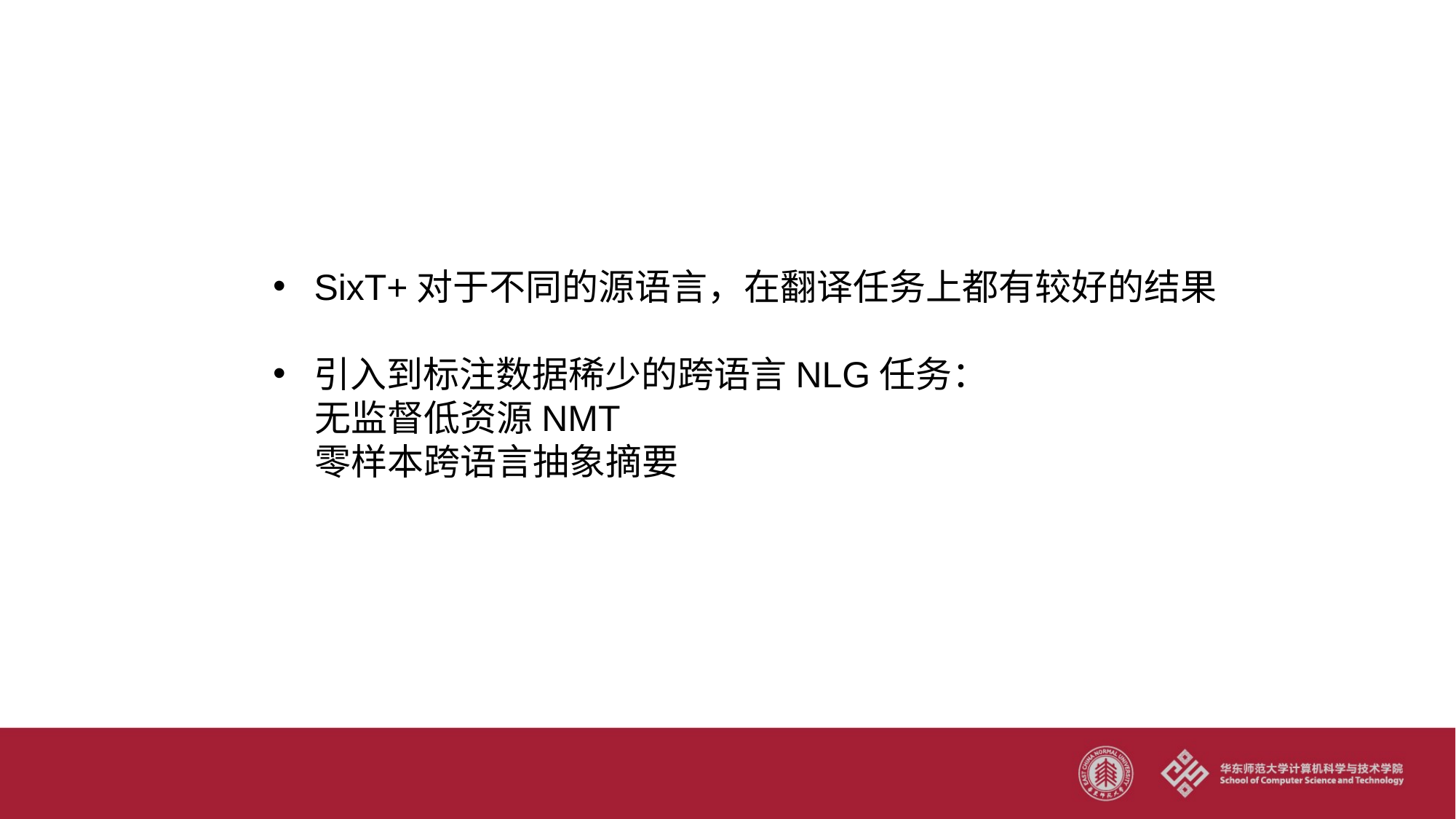

SixT+对于不同的源语言，在翻译任务上都有较好的结果

引入到标注数据稀少的跨语言NLG任务：
    无监督低资源NMT
    零样本跨语言抽象摘要